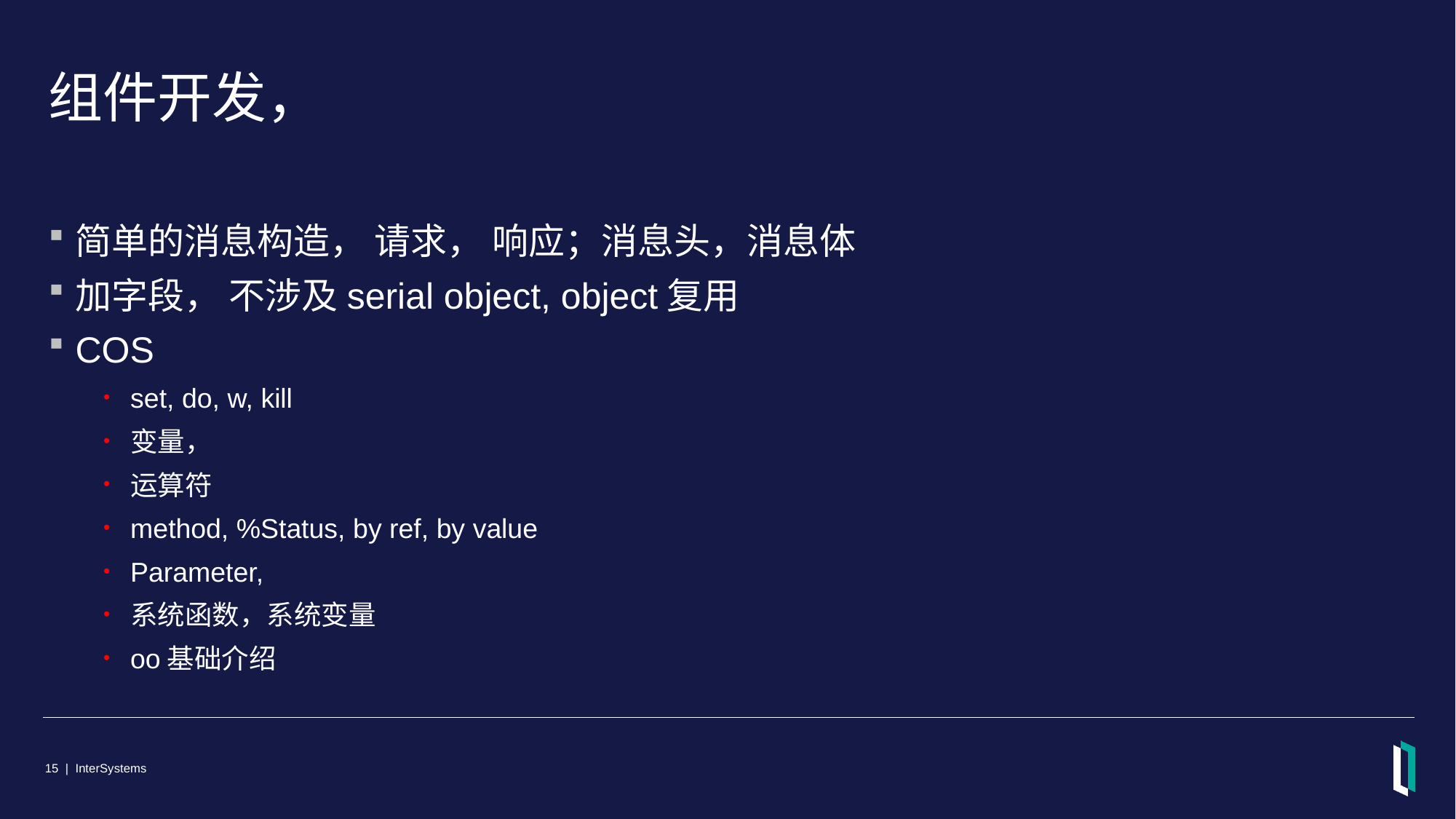

# 组件开发，

简单的消息构造， 请求， 响应；消息头，消息体
加字段， 不涉及serial object, object复用
COS
set, do, w, kill
变量，
运算符
method, %Status, by ref, by value
Parameter,
系统函数，系统变量
oo基础介绍